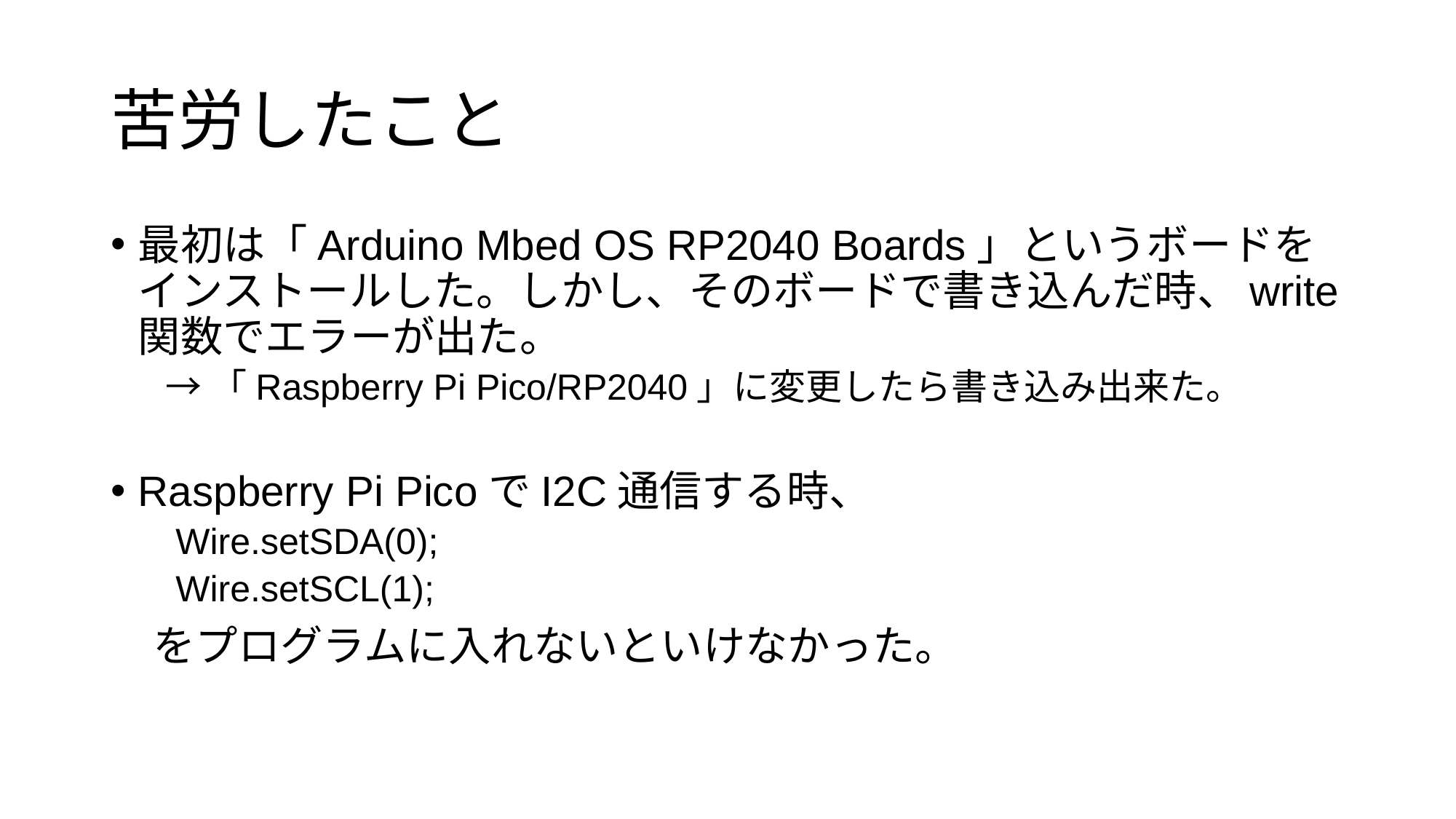

# 苦労したこと
最初は「Arduino Mbed OS RP2040 Boards」というボードをインストールした。しかし、そのボードで書き込んだ時、write関数でエラーが出た。
→「Raspberry Pi Pico/RP2040」に変更したら書き込み出来た。

Raspberry Pi PicoでI2C通信する時、
 Wire.setSDA(0);
 Wire.setSCL(1);
　をプログラムに入れないといけなかった。